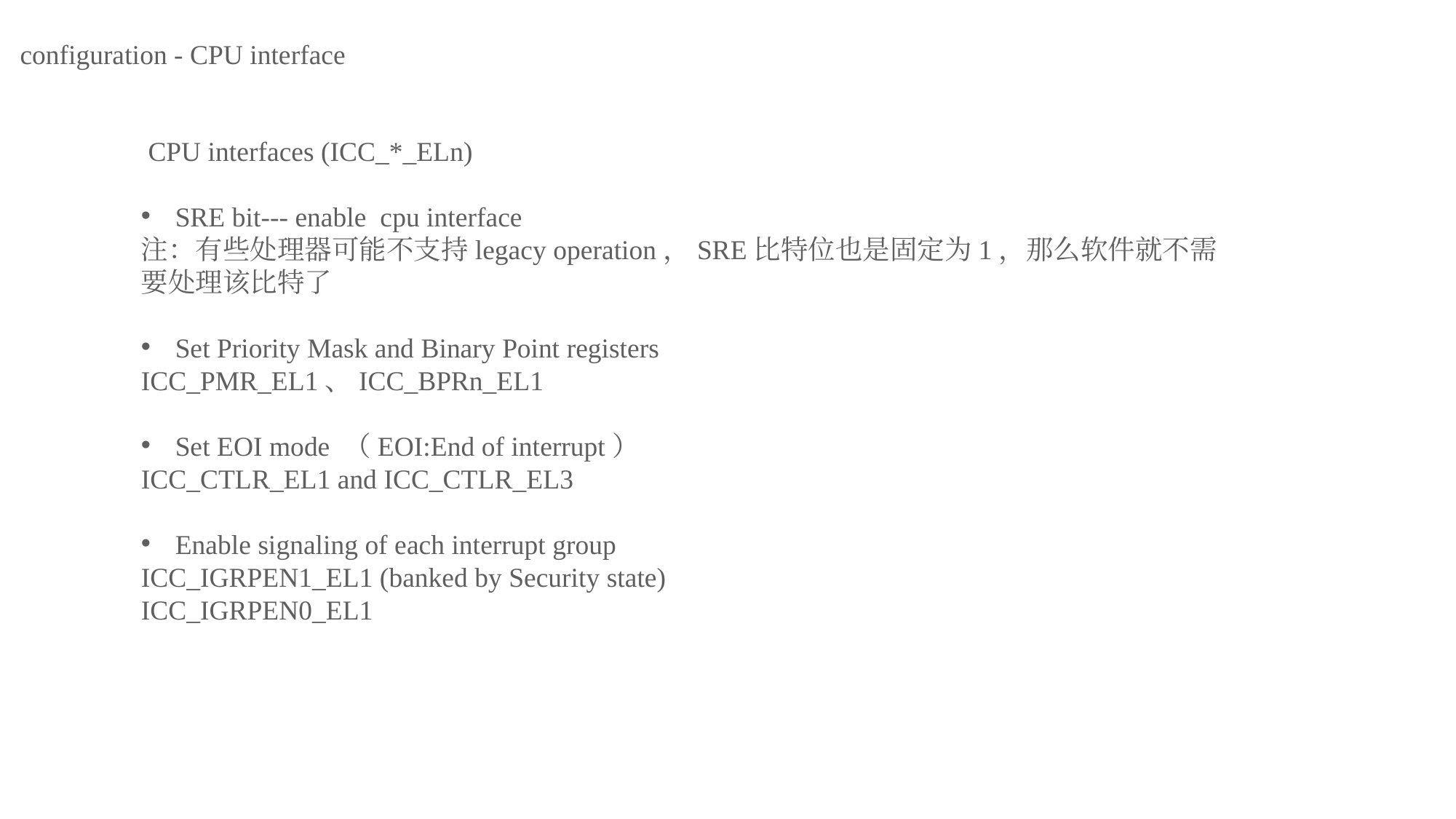

configuration - CPU interface
 CPU interfaces (ICC_*_ELn)

SRE bit--- enable  cpu interface
注：有些处理器可能不支持legacy operation，SRE比特位也是固定为1，那么软件就不需要处理该比特了

Set Priority Mask and Binary Point registers
ICC_PMR_EL1、ICC_BPRn_EL1

Set EOI mode （EOI:End of interrupt）
ICC_CTLR_EL1 and ICC_CTLR_EL3

Enable signaling of each interrupt group
ICC_IGRPEN1_EL1 (banked by Security state)
ICC_IGRPEN0_EL1